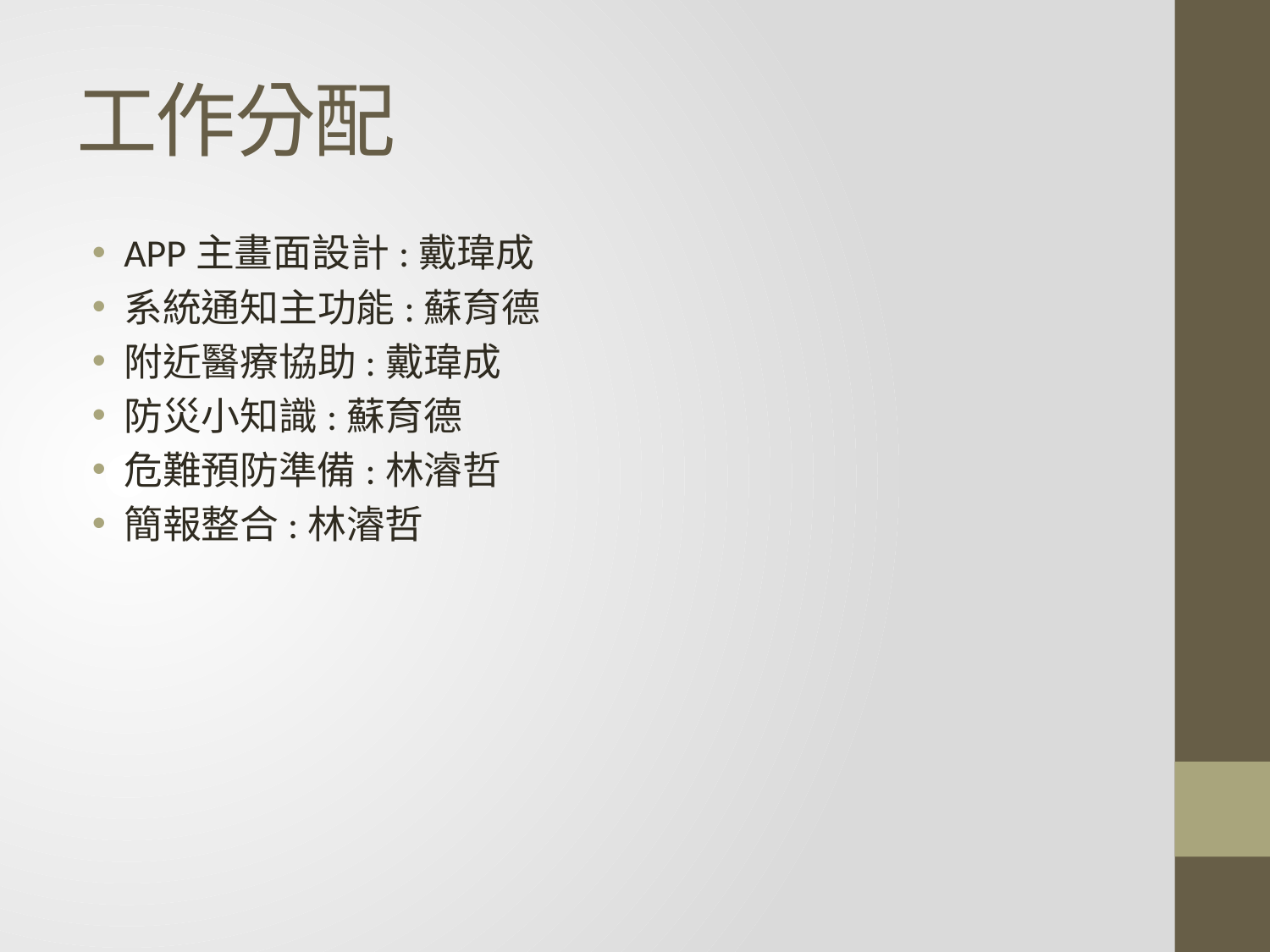

# 工作分配
APP主畫面設計:戴瑋成
系統通知主功能:蘇育德
附近醫療協助:戴瑋成
防災小知識:蘇育德
危難預防準備:林濬哲
簡報整合:林濬哲